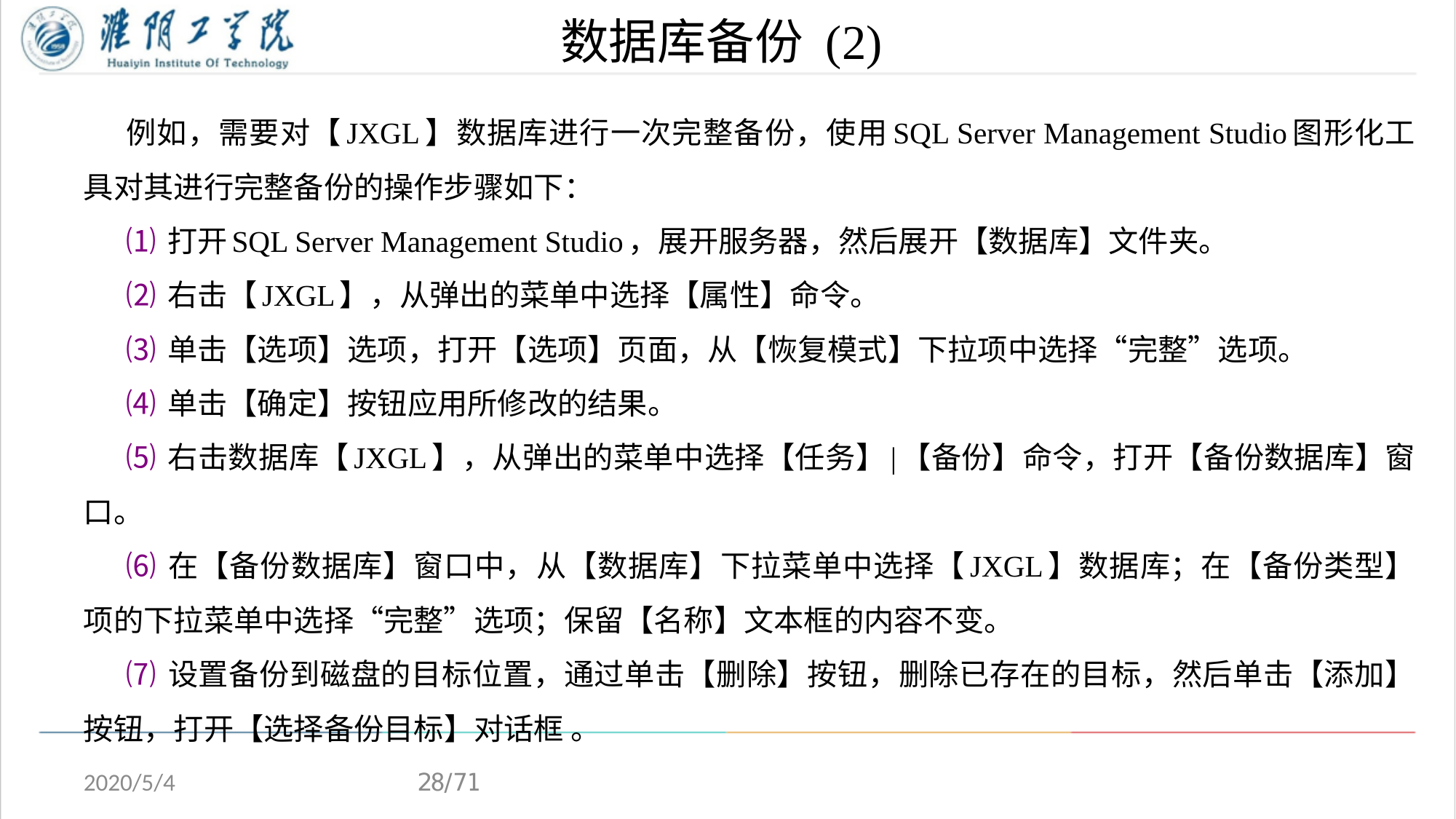

# 数据库备份 (2)
例如，需要对【JXGL】数据库进行一次完整备份，使用SQL Server Management Studio图形化工具对其进行完整备份的操作步骤如下：
⑴ 打开SQL Server Management Studio，展开服务器，然后展开【数据库】文件夹。
⑵ 右击【JXGL】，从弹出的菜单中选择【属性】命令。
⑶ 单击【选项】选项，打开【选项】页面，从【恢复模式】下拉项中选择“完整”选项。
⑷ 单击【确定】按钮应用所修改的结果。
⑸ 右击数据库【JXGL】，从弹出的菜单中选择【任务】|【备份】命令，打开【备份数据库】窗口。
⑹ 在【备份数据库】窗口中，从【数据库】下拉菜单中选择【JXGL】数据库；在【备份类型】项的下拉菜单中选择“完整”选项；保留【名称】文本框的内容不变。
⑺ 设置备份到磁盘的目标位置，通过单击【删除】按钮，删除已存在的目标，然后单击【添加】按钮，打开【选择备份目标】对话框 。
28/71
2020/5/4